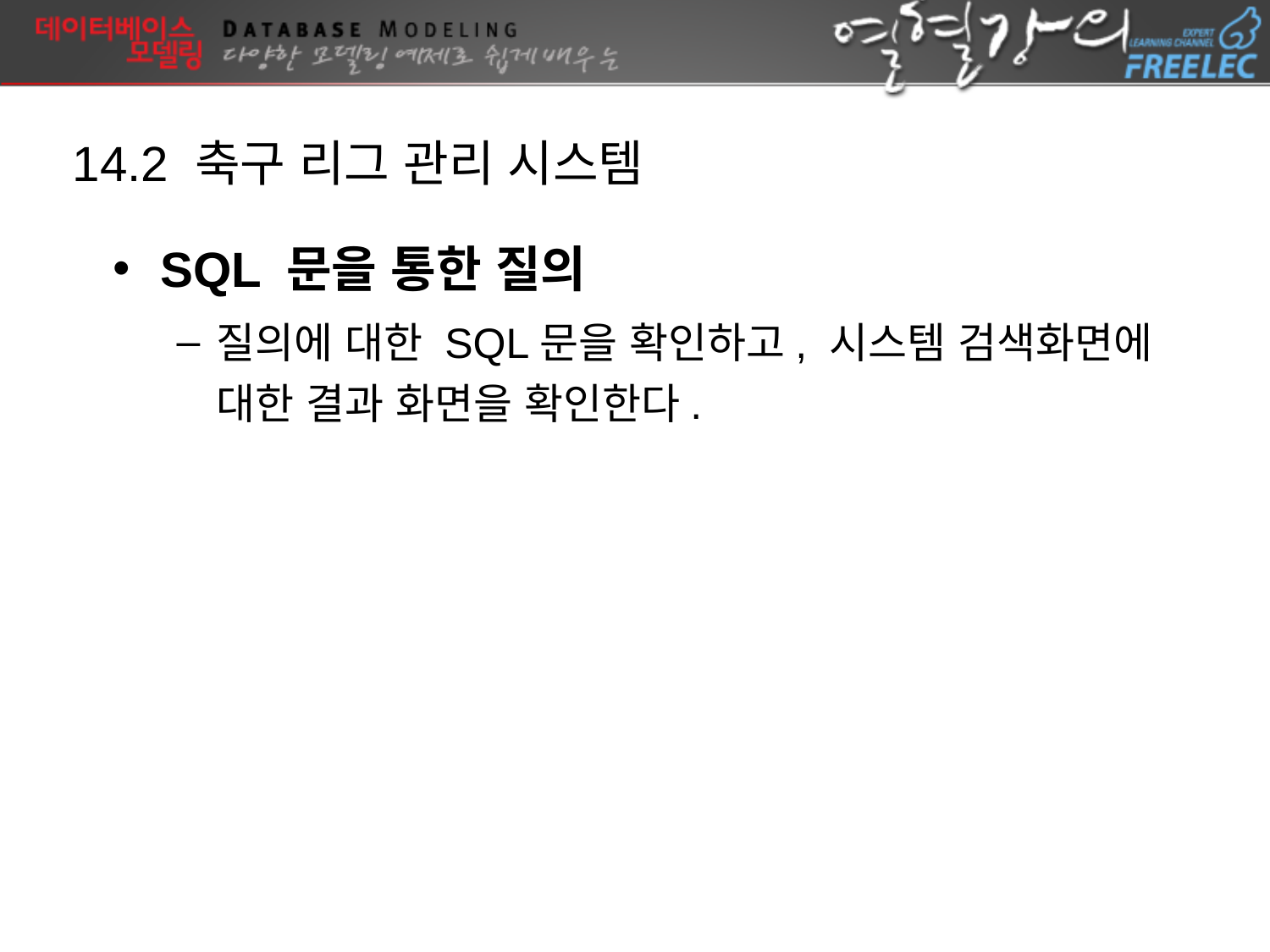

14.2 축구 리그 관리 시스템
SQL 문을 통한 질의
질의에 대한 SQL문을 확인하고, 시스템 검색화면에 대한 결과 화면을 확인한다.